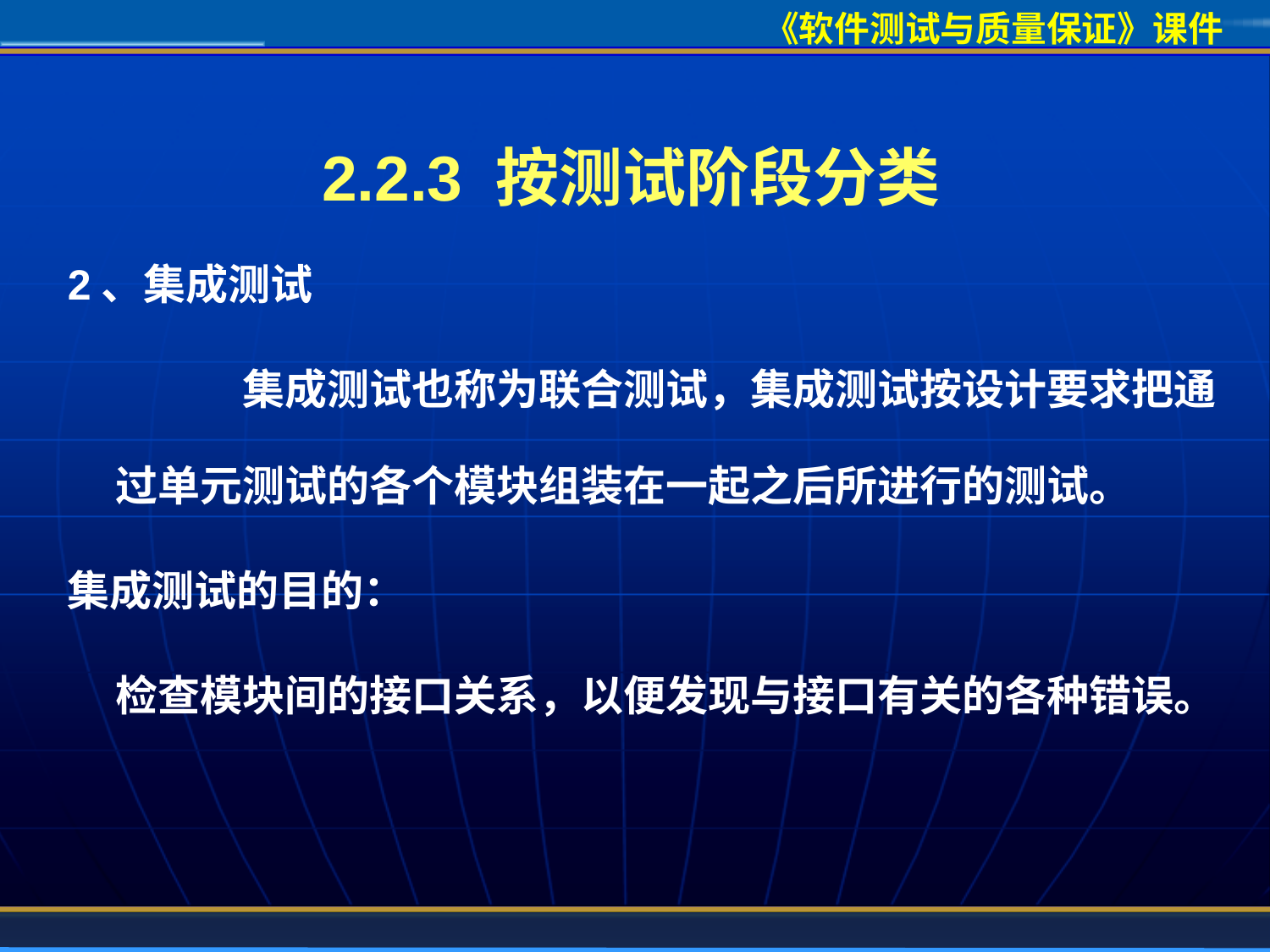

# 2.2.3 按测试阶段分类
2、集成测试
		集成测试也称为联合测试，集成测试按设计要求把通过单元测试的各个模块组装在一起之后所进行的测试。
集成测试的目的：
	检查模块间的接口关系，以便发现与接口有关的各种错误。